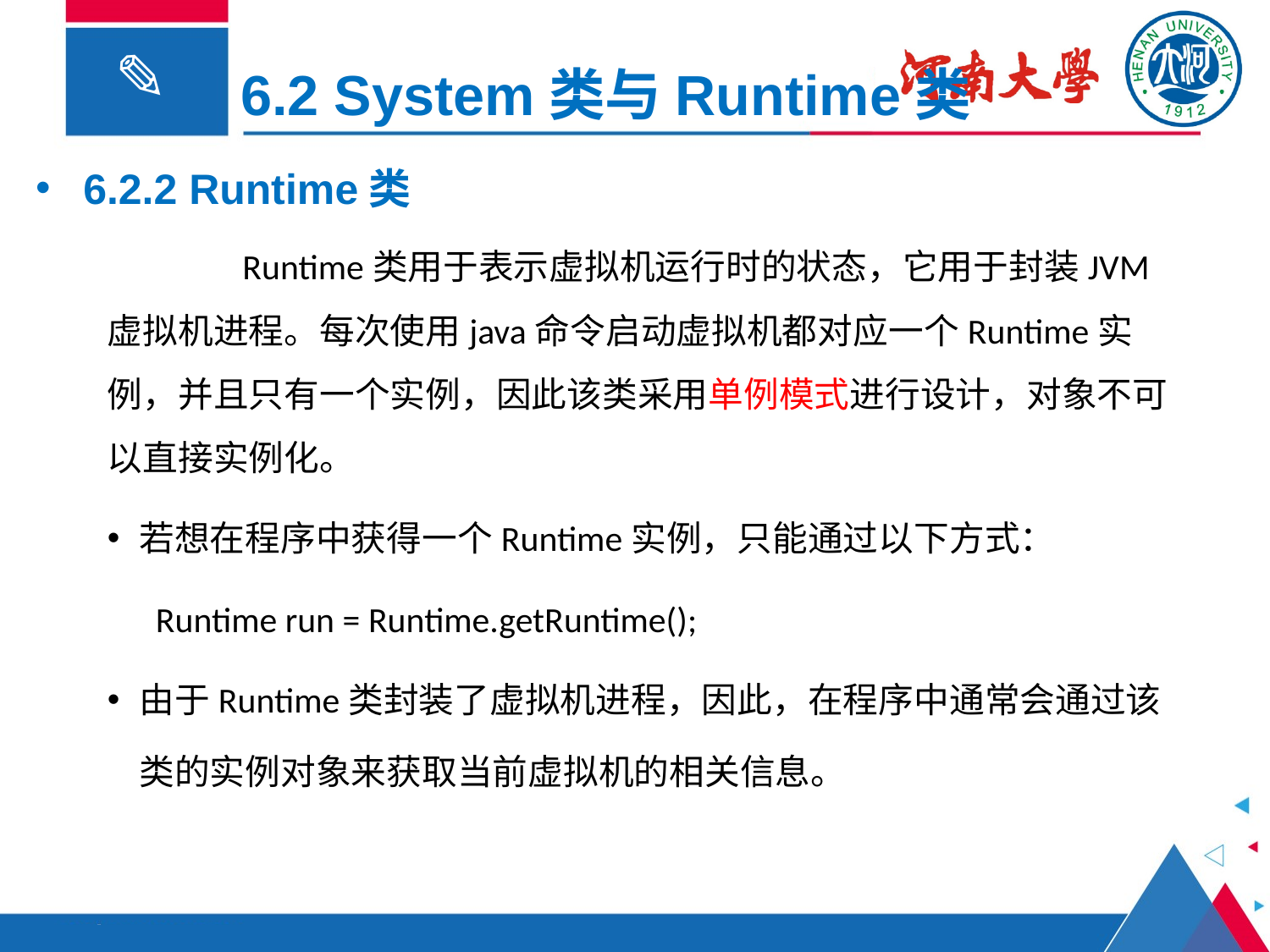

6.2 System类与Runtime类
6.2.2 Runtime类
	 Runtime类用于表示虚拟机运行时的状态，它用于封装JVM虚拟机进程。每次使用java命令启动虚拟机都对应一个Runtime实例，并且只有一个实例，因此该类采用单例模式进行设计，对象不可以直接实例化。
若想在程序中获得一个Runtime实例，只能通过以下方式：
      Runtime run = Runtime.getRuntime();
由于Runtime类封装了虚拟机进程，因此，在程序中通常会通过该类的实例对象来获取当前虚拟机的相关信息。